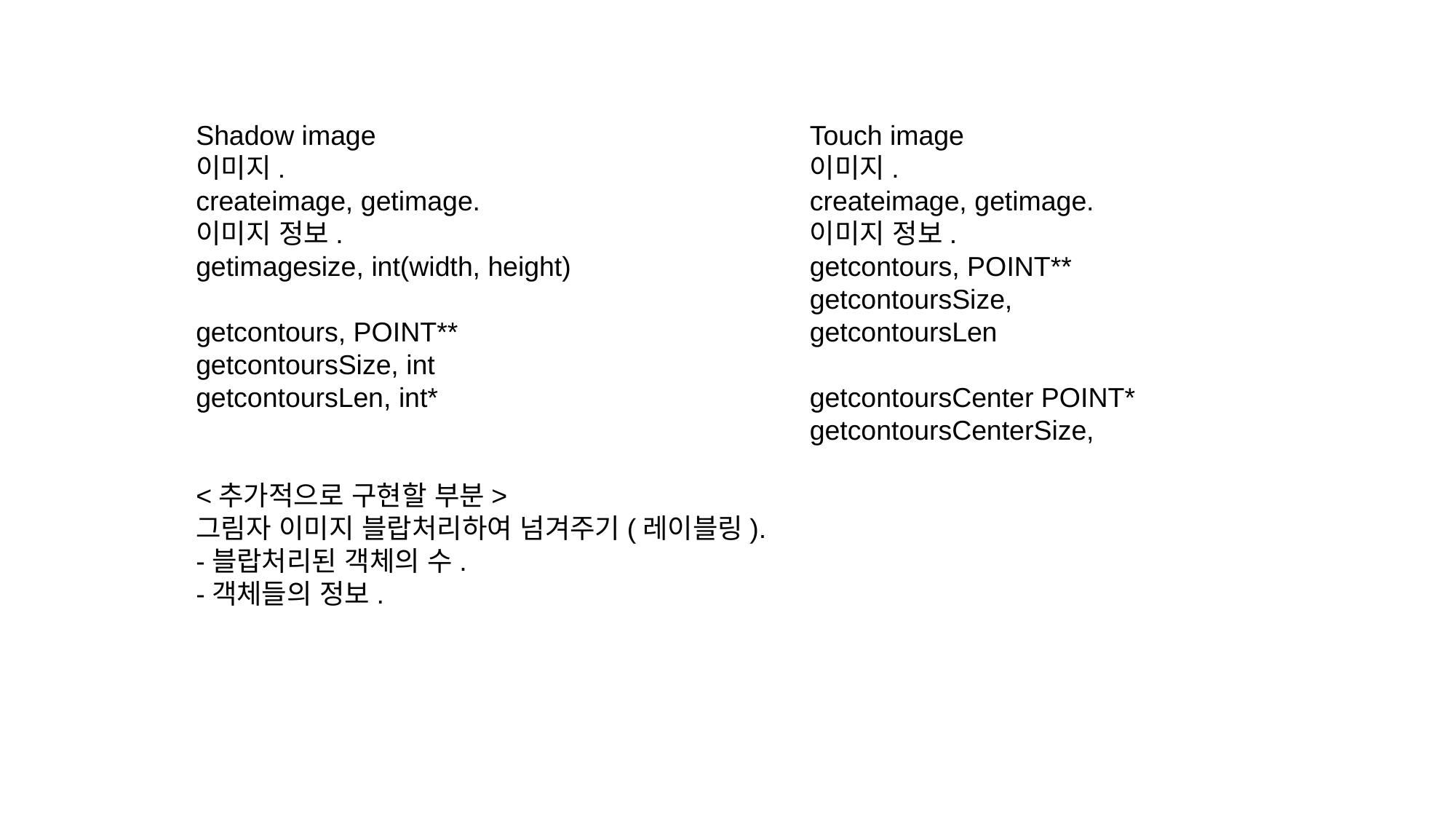

Shadow image
이미지.
createimage, getimage.
이미지 정보.
getimagesize, int(width, height)

getcontours, POINT**
getcontoursSize, int
getcontoursLen, int*

<추가적으로 구현할 부분>
그림자 이미지 블랍처리하여 넘겨주기(레이블링).
-블랍처리된 객체의 수.
-객체들의 정보.
Touch image
이미지.
createimage, getimage.
이미지 정보.
getcontours, POINT**
getcontoursSize,
getcontoursLen

getcontoursCenter POINT*
getcontoursCenterSize,